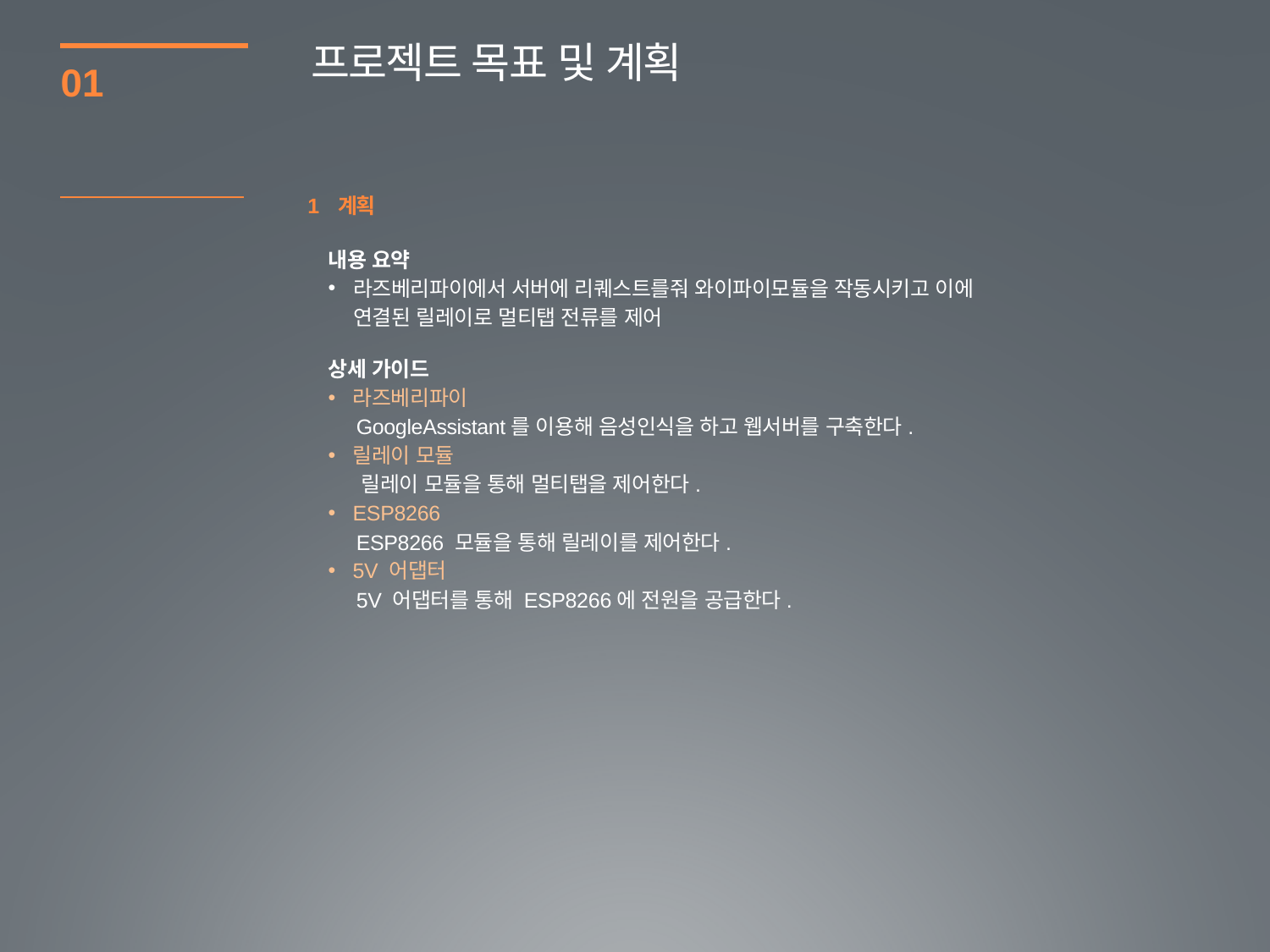

프로젝트 목표 및 계획
01
1   계획
내용 요약
라즈베리파이에서 서버에 리퀘스트를줘 와이파이모듈을 작동시키고 이에 연결된 릴레이로 멀티탭 전류를 제어
상세 가이드
라즈베리파이
     GoogleAssistant를 이용해 음성인식을 하고 웹서버를 구축한다.
릴레이 모듈
     릴레이 모듈을 통해 멀티탭을 제어한다.
ESP8266
     ESP8266 모듈을 통해 릴레이를 제어한다.
5V 어댑터
     5V 어댑터를 통해 ESP8266에 전원을 공급한다.